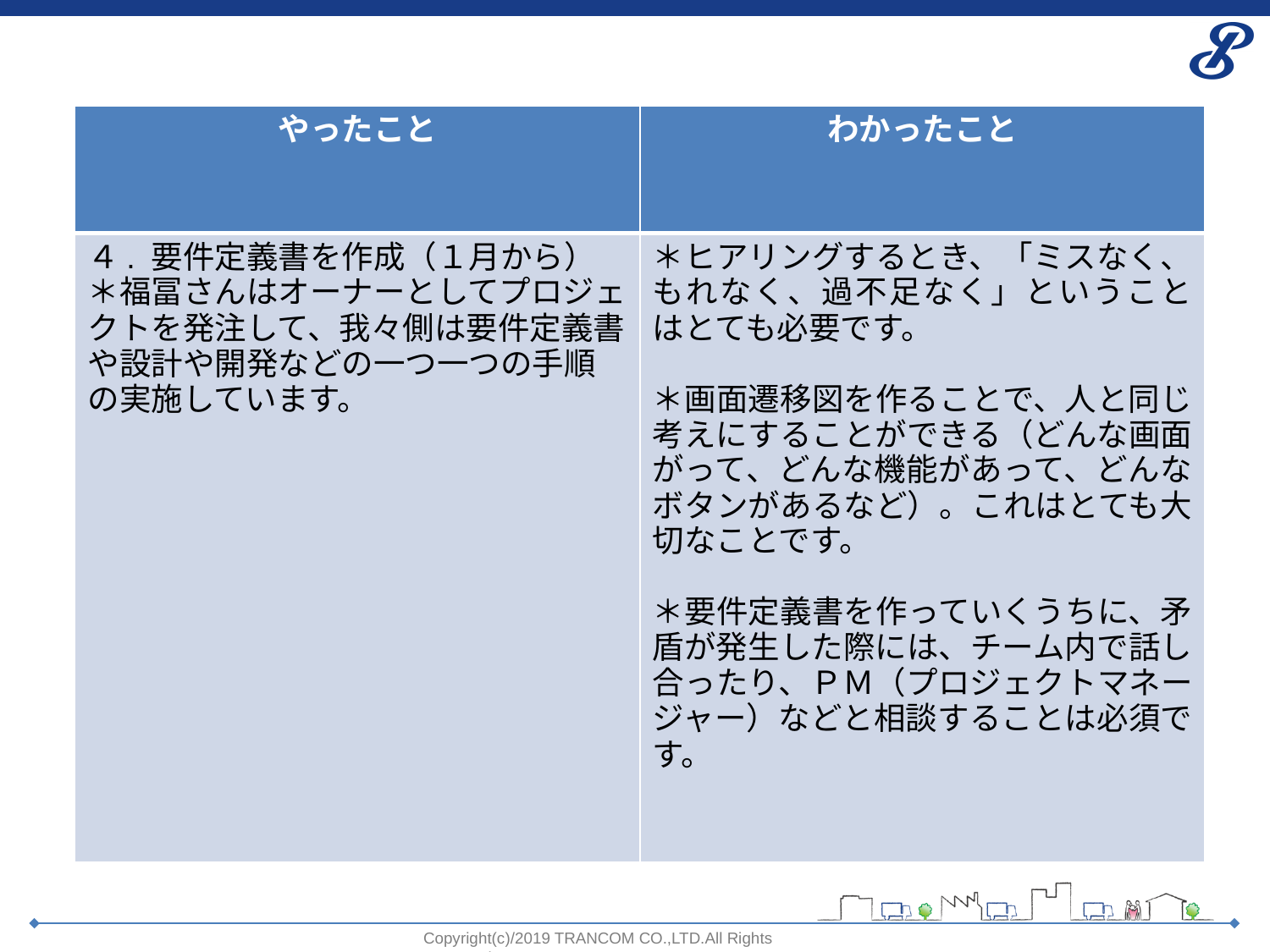

| やったこと | わかったこと |
| --- | --- |
| ４. 要件定義書を作成（１月から） ＊福冨さんはオーナーとしてプロジェクトを発注して、我々側は要件定義書や設計や開発などの一つ一つの手順の実施しています。 | ＊ヒアリングするとき、「ミスなく、もれなく、過不足なく」ということはとても必要です。 ＊画面遷移図を作ることで、人と同じ考えにすることができる（どんな画面がって、どんな機能があって、どんなボタンがあるなど）。これはとても大切なことです。 ＊要件定義書を作っていくうちに、矛盾が発生した際には、チーム内で話し合ったり、ＰＭ（プロジェクトマネージャー）などと相談することは必須です。 |